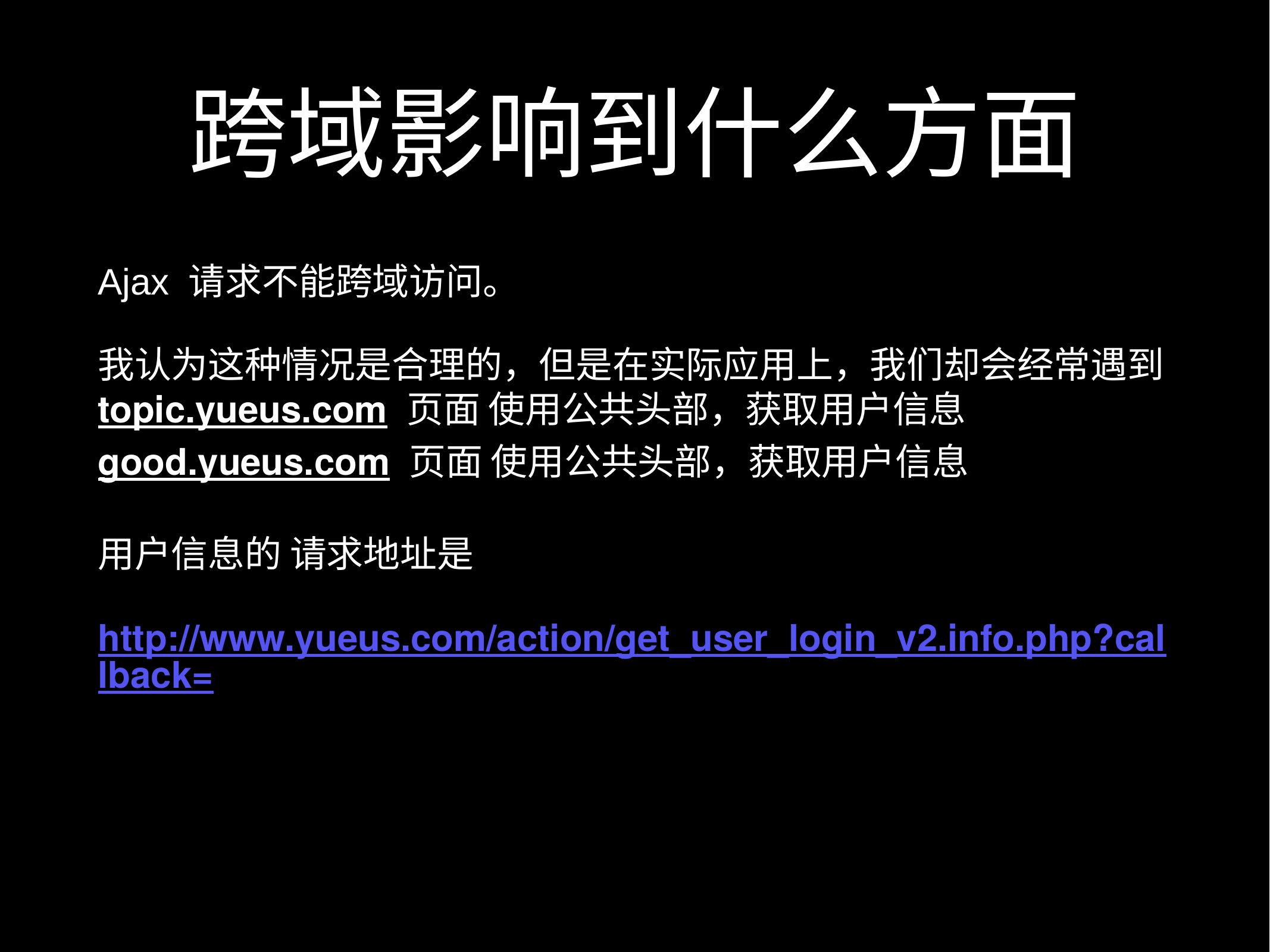

# 跨域影响到什么方面
Ajax 请求不能跨域访问。
我认为这种情况是合理的，但是在实际应用上，我们却会经常遇到
topic.yueus.com 页面 使用公共头部，获取用户信息
good.yueus.com 页面 使用公共头部，获取用户信息
用户信息的 请求地址是
http://www.yueus.com/action/get_user_login_v2.info.php?callback=